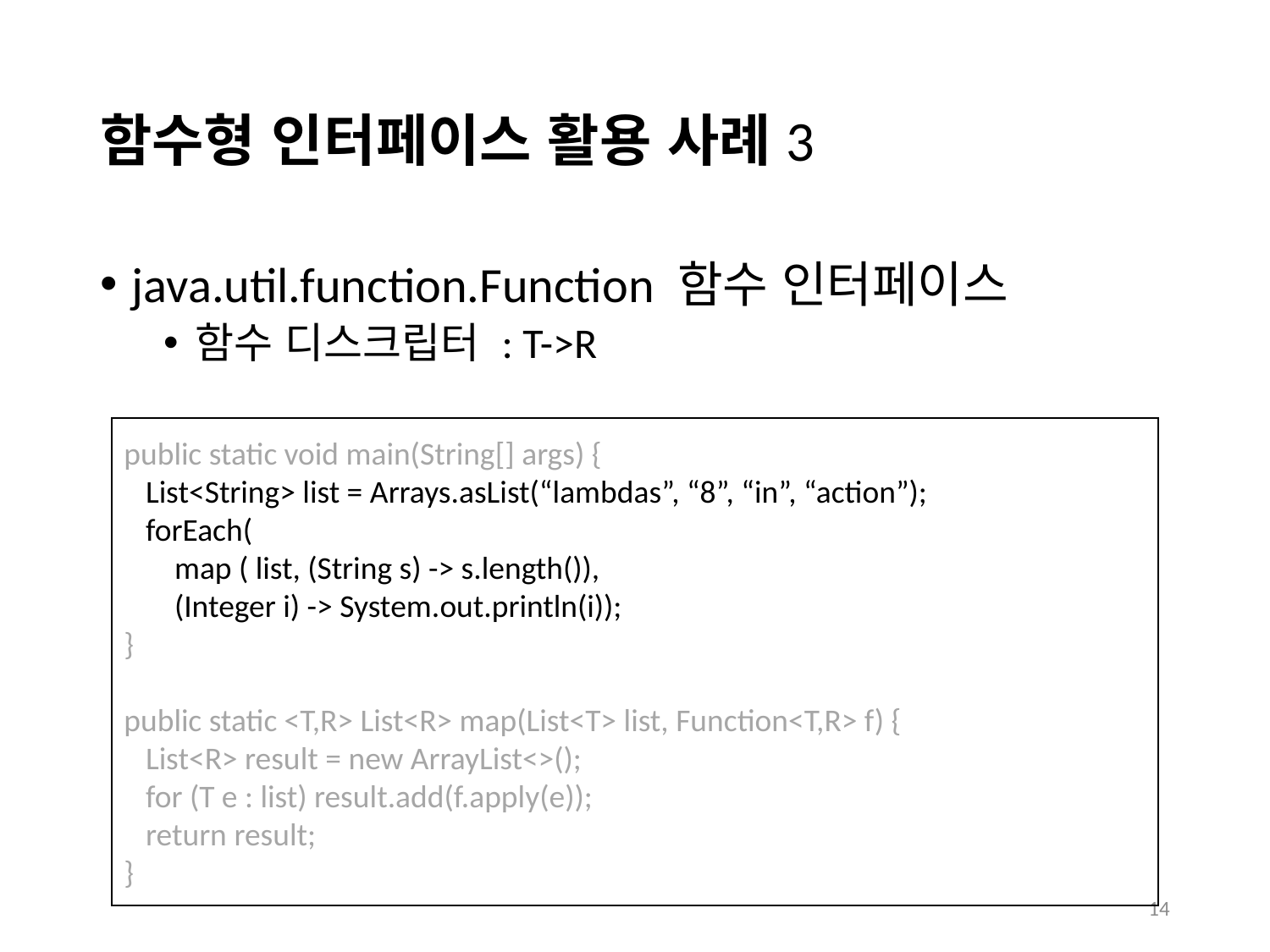

# 함수형 인터페이스 활용 사례3
java.util.function.Function 함수 인터페이스
함수 디스크립터 : T->R
public static void main(String[] args) {
   List<String> list = Arrays.asList(“lambdas”, “8”, “in”, “action”);
   forEach(
       map ( list, (String s) -> s.length()),
       (Integer i) -> System.out.println(i));
}

public static <T,R> List<R> map(List<T> list, Function<T,R> f) {
   List<R> result = new ArrayList<>();
   for (T e : list) result.add(f.apply(e));
   return result;
}
14